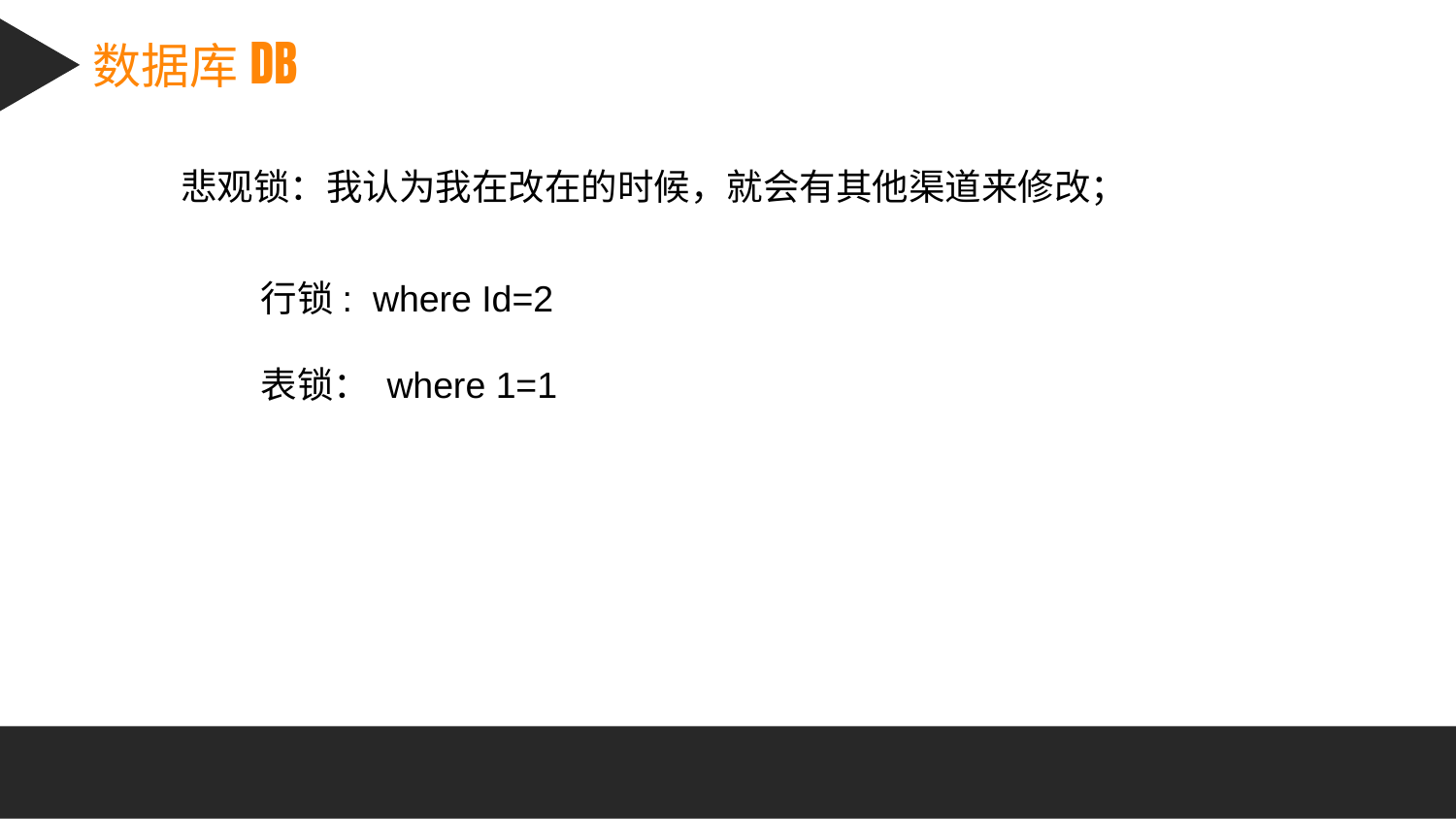

数据库DB
悲观锁：我认为我在改在的时候，就会有其他渠道来修改；
行锁:  where Id=2
表锁： where 1=1